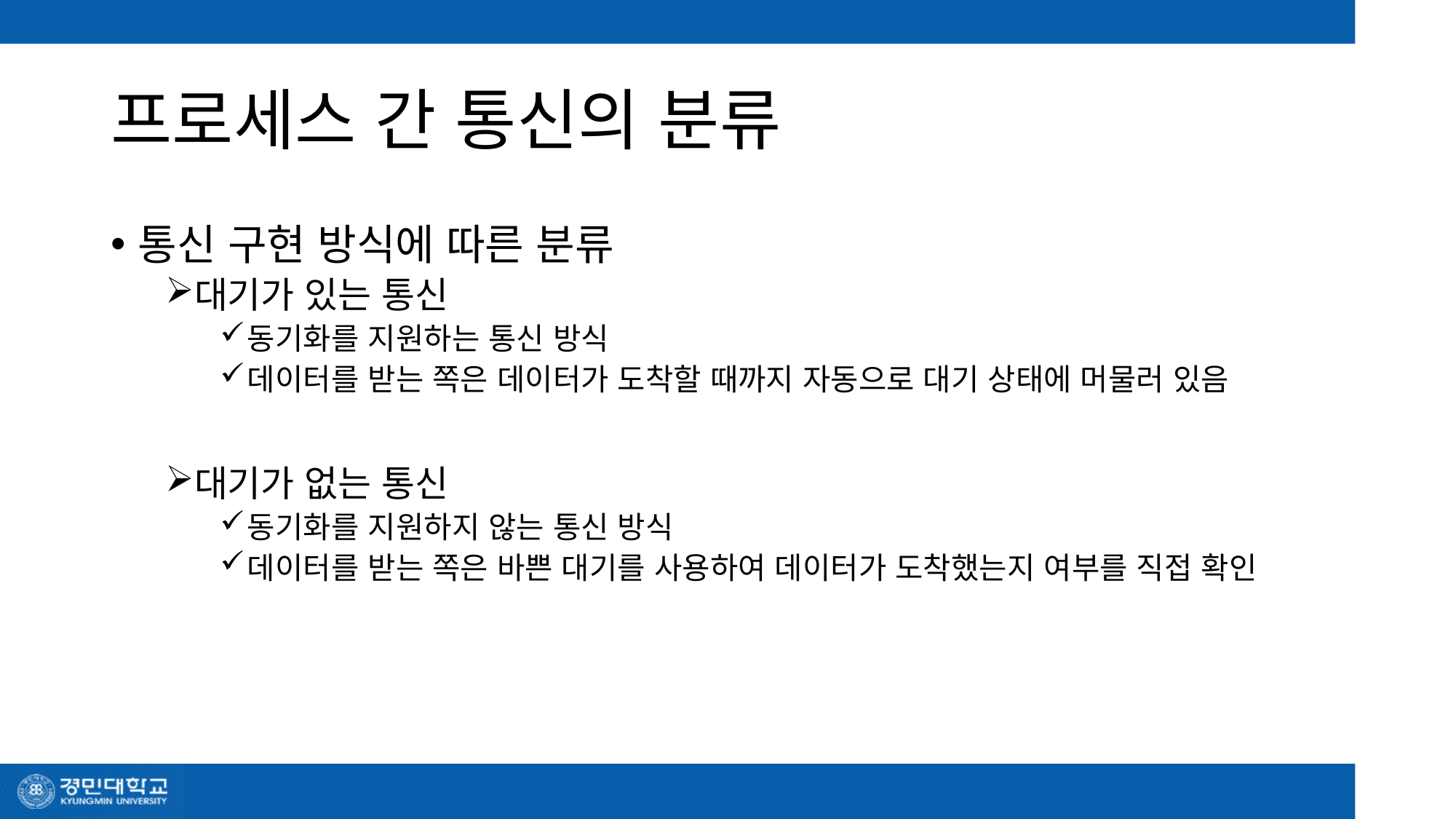

# 프로세스 간 통신의 분류
통신 구현 방식에 따른 분류
대기가 있는 통신
동기화를 지원하는 통신 방식
데이터를 받는 쪽은 데이터가 도착할 때까지 자동으로 대기 상태에 머물러 있음

대기가 없는 통신
동기화를 지원하지 않는 통신 방식
데이터를 받는 쪽은 바쁜 대기를 사용하여 데이터가 도착했는지 여부를 직접 확인